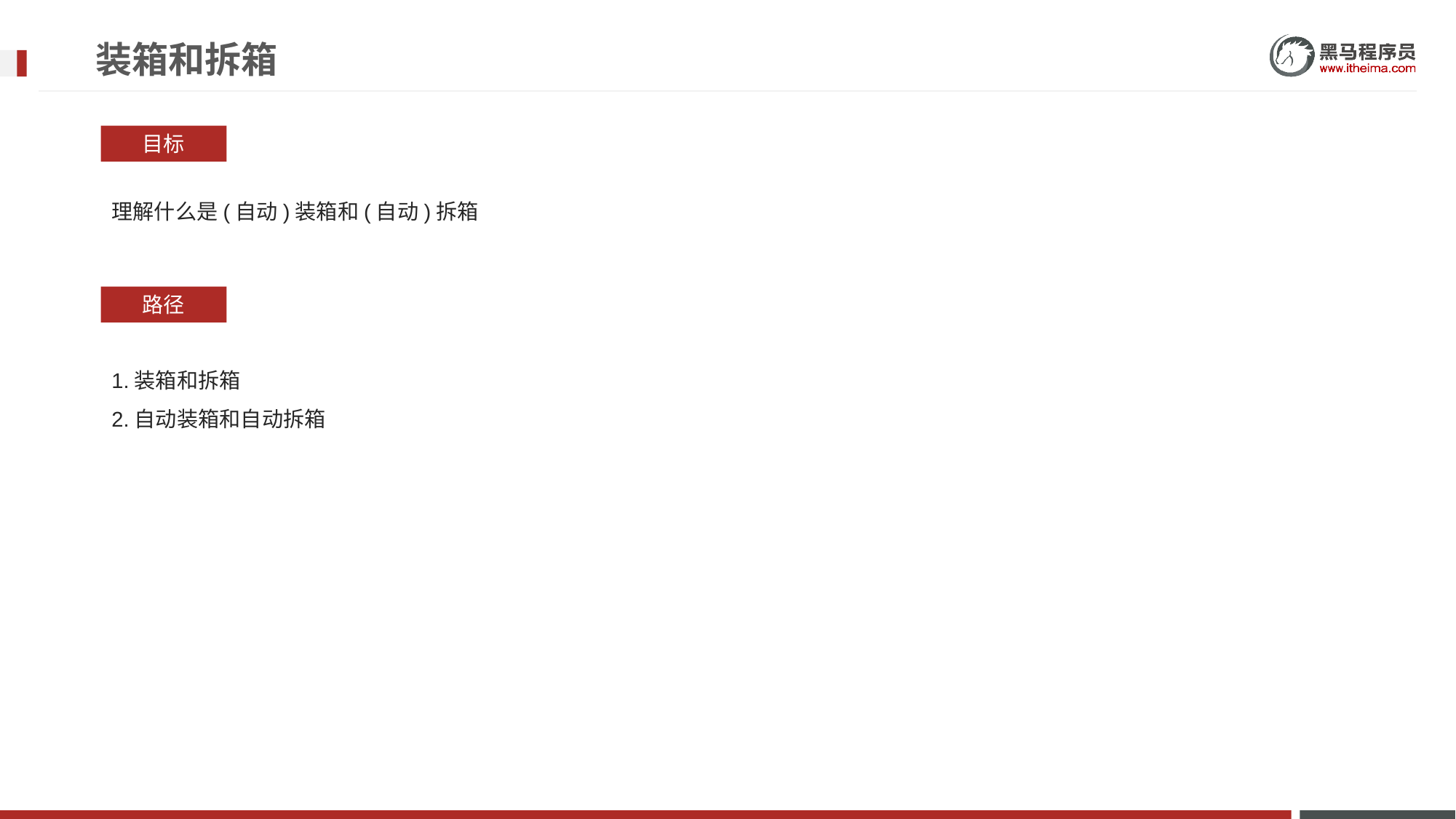

# 装箱和拆箱
目标
理解什么是(自动)装箱和(自动)拆箱
路径
1.装箱和拆箱
2.自动装箱和自动拆箱